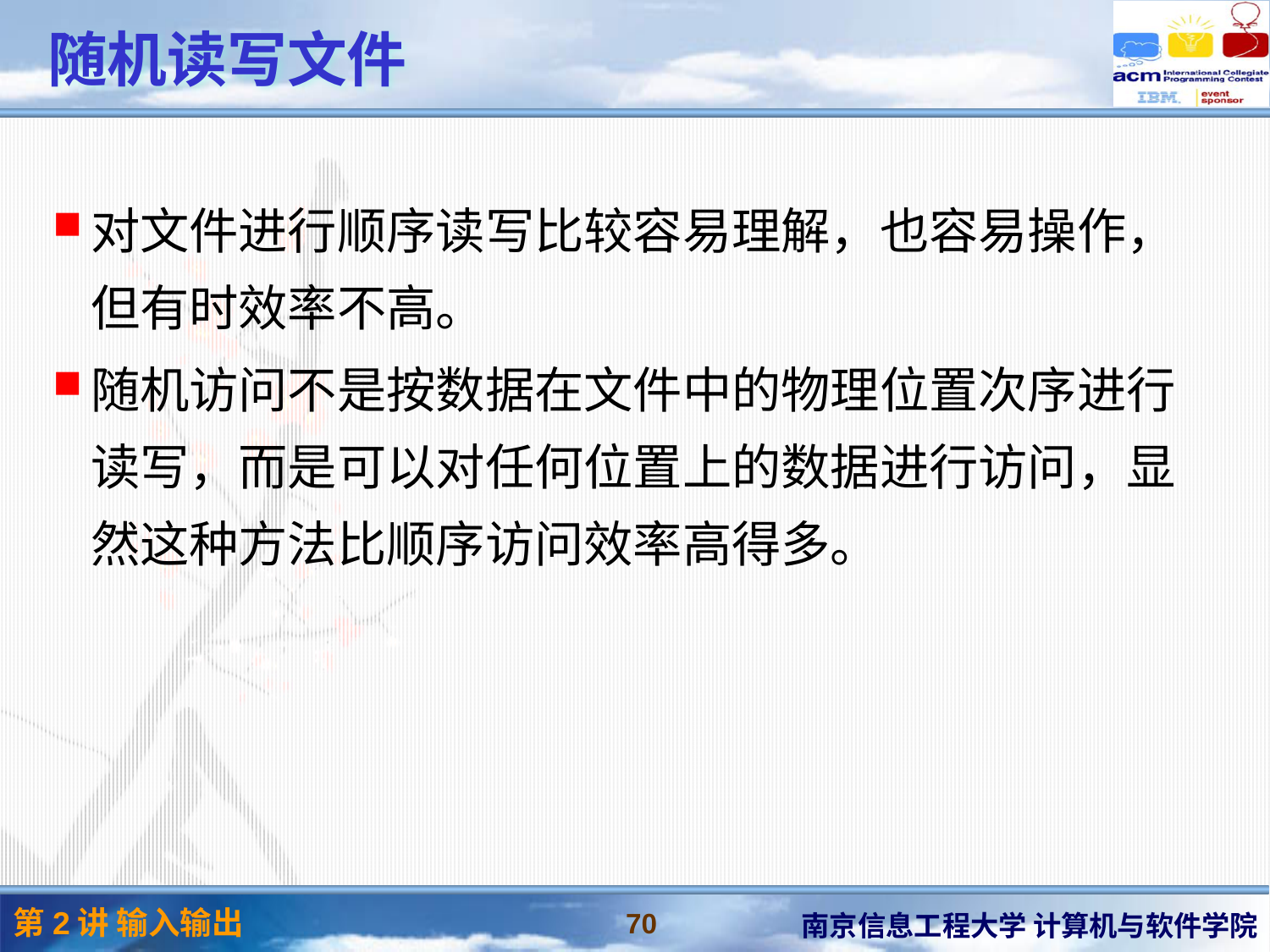

# 随机读写文件
对文件进行顺序读写比较容易理解，也容易操作，但有时效率不高。
随机访问不是按数据在文件中的物理位置次序进行读写，而是可以对任何位置上的数据进行访问，显然这种方法比顺序访问效率高得多。